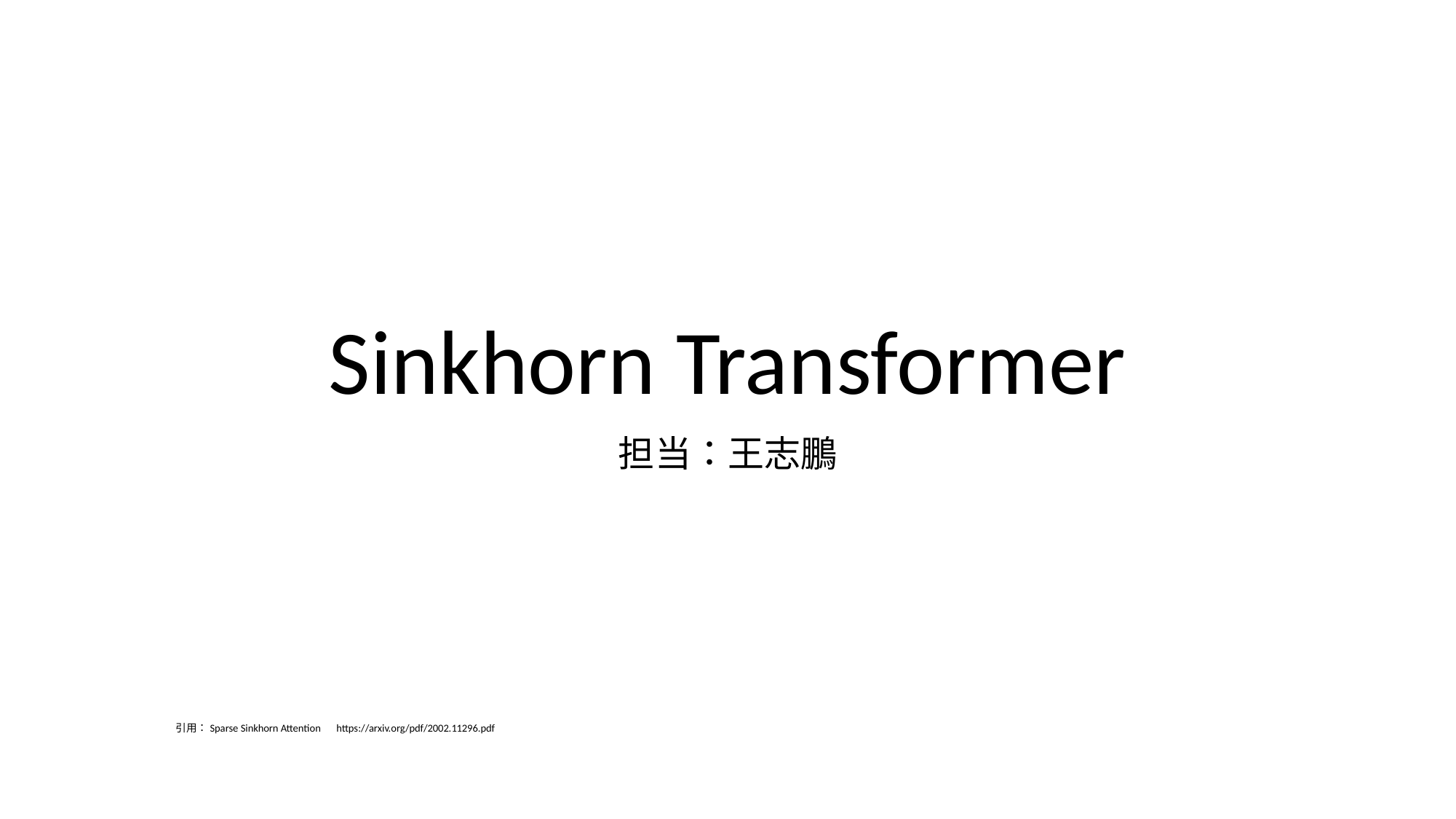

# Sinkhorn Transformer
担当：王志鵬
引用：Sparse Sinkhorn Attention　https://arxiv.org/pdf/2002.11296.pdf